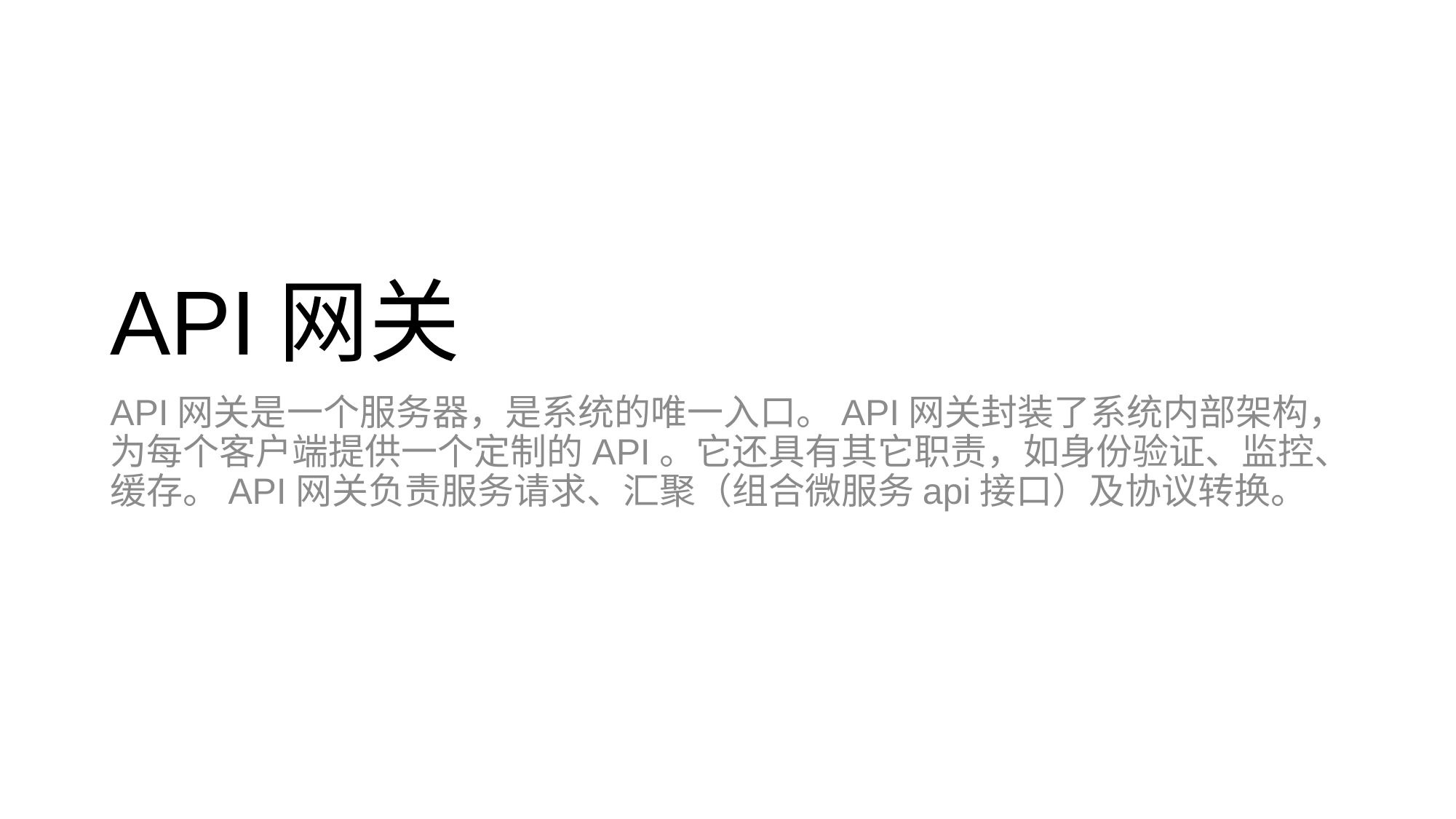

# API网关
API网关是一个服务器，是系统的唯一入口。API网关封装了系统内部架构，为每个客户端提供一个定制的API。它还具有其它职责，如身份验证、监控、缓存。API网关负责服务请求、汇聚（组合微服务api接口）及协议转换。